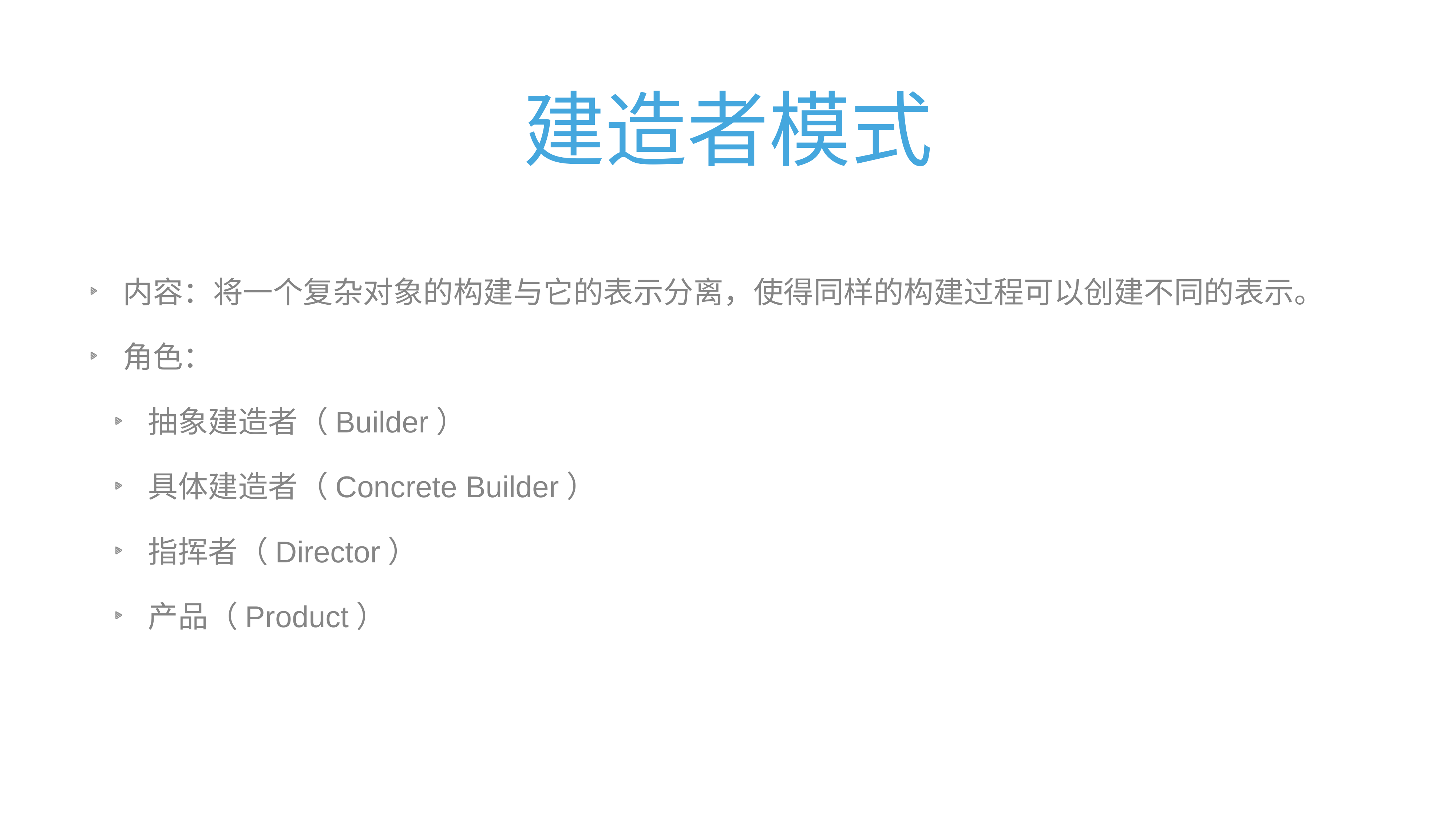

# 建造者模式
内容：将一个复杂对象的构建与它的表示分离，使得同样的构建过程可以创建不同的表示。
角色：
抽象建造者（Builder）
具体建造者（Concrete Builder）
指挥者（Director）
产品（Product）